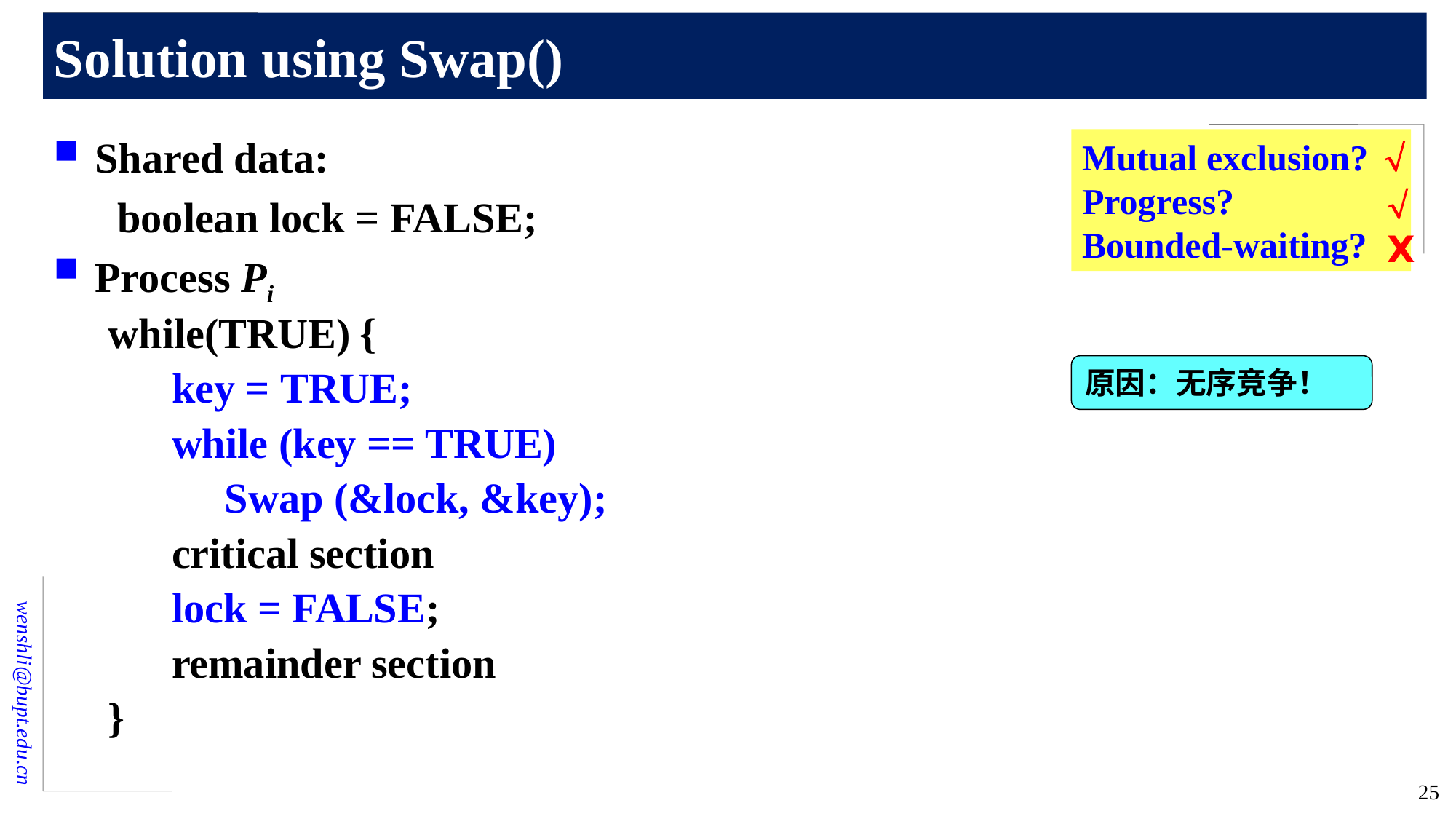

# Solution using Swap()
Shared data:
      boolean lock = false;
Process Pi
while(TRUE) {
      key = true;
      while (key == TRUE)
           Swap (&lock, &key);
      critical section
      lock = FALSE;
      remainder section
}
√
Mutual exclusion?
Progress?
Bounded-waiting?
√
X
原因：无序竞争！
25